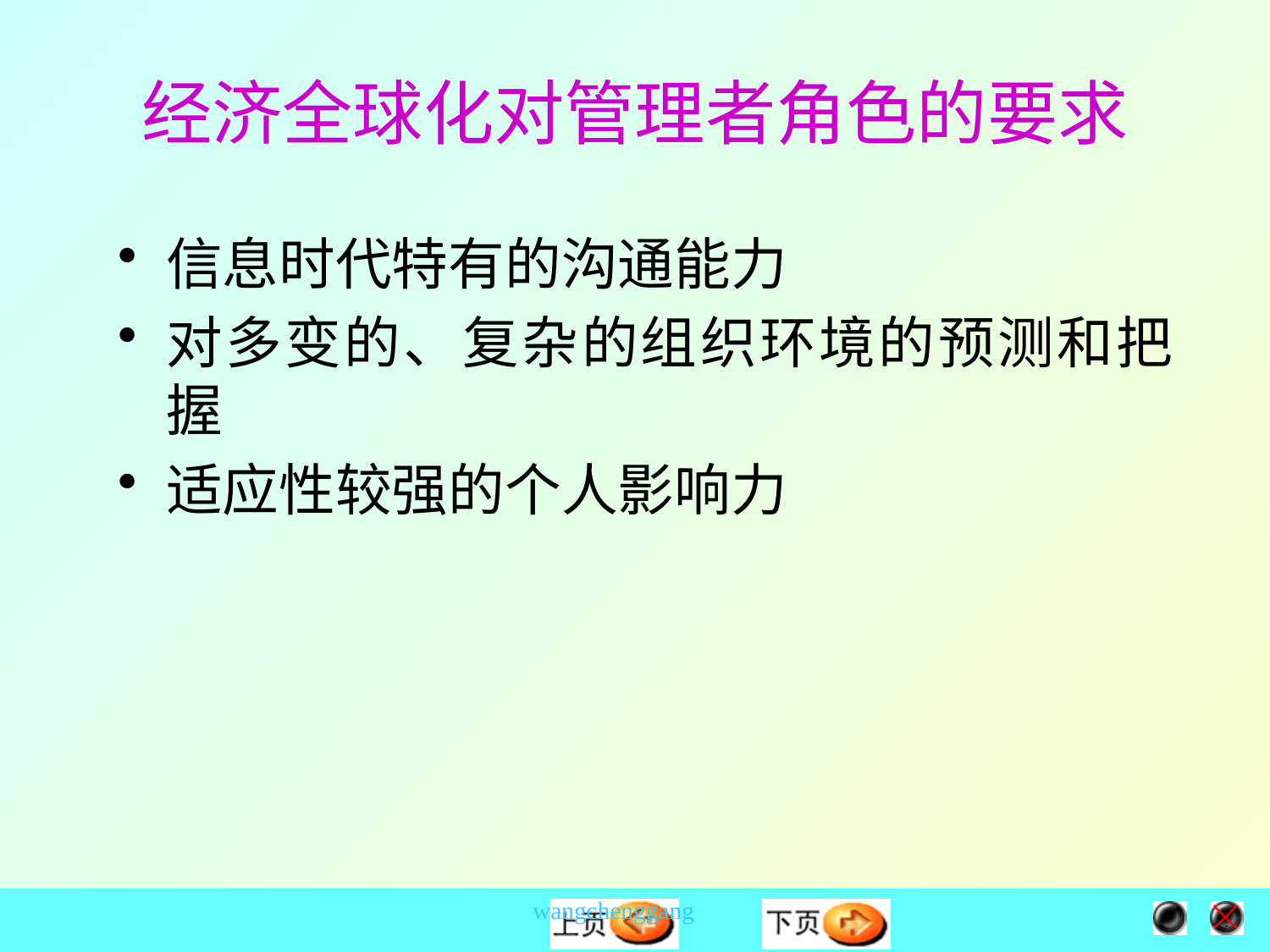

# 经济全球化对管理者角色的要求
信息时代特有的沟通能力
对多变的、复杂的组织环境的预测和把握
适应性较强的个人影响力

wangchenggang